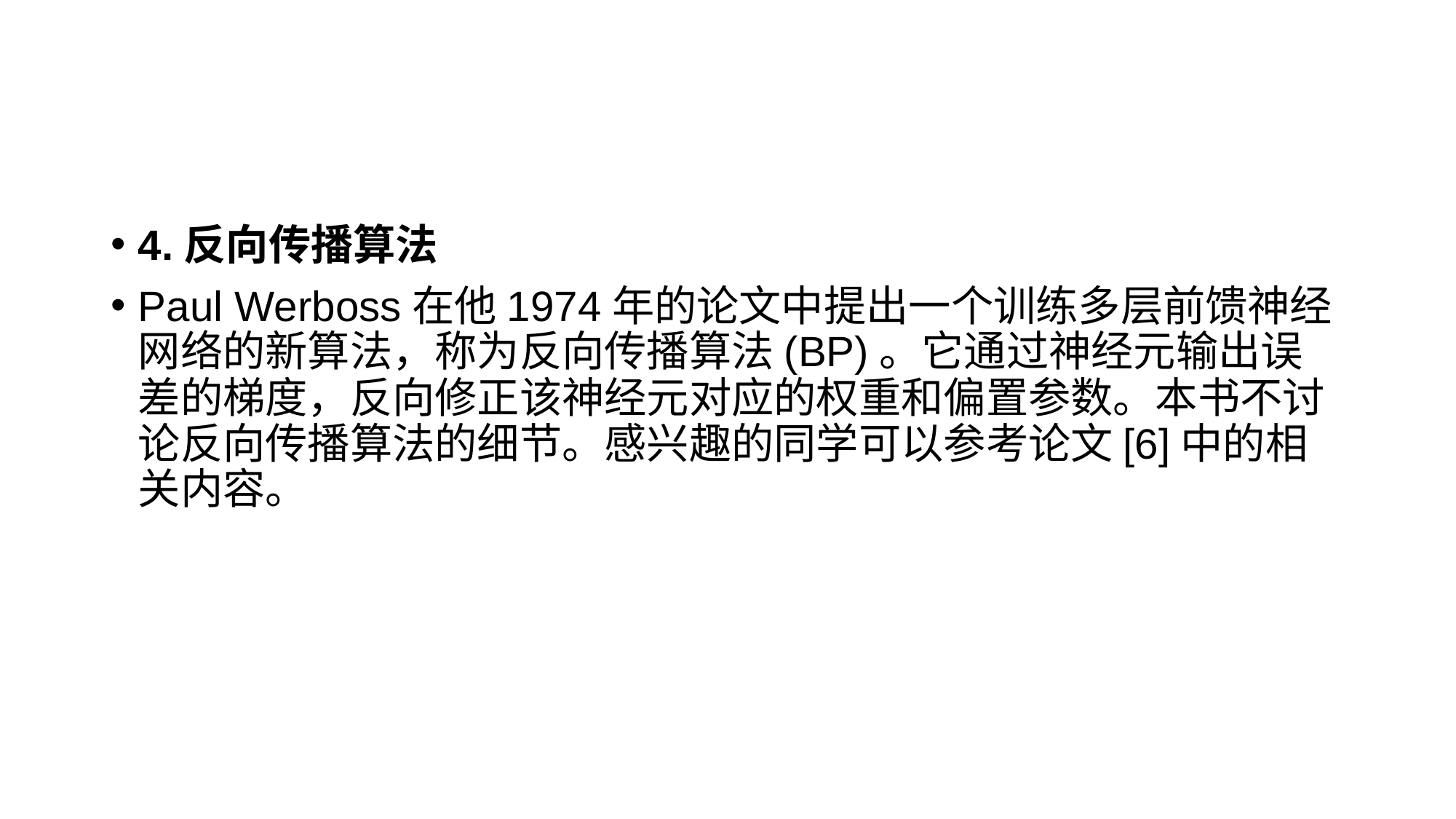

#
4.反向传播算法
Paul Werboss在他1974年的论文中提出一个训练多层前馈神经网络的新算法，称为反向传播算法(BP)。它通过神经元输出误差的梯度，反向修正该神经元对应的权重和偏置参数。本书不讨论反向传播算法的细节。感兴趣的同学可以参考论文[6]中的相关内容。